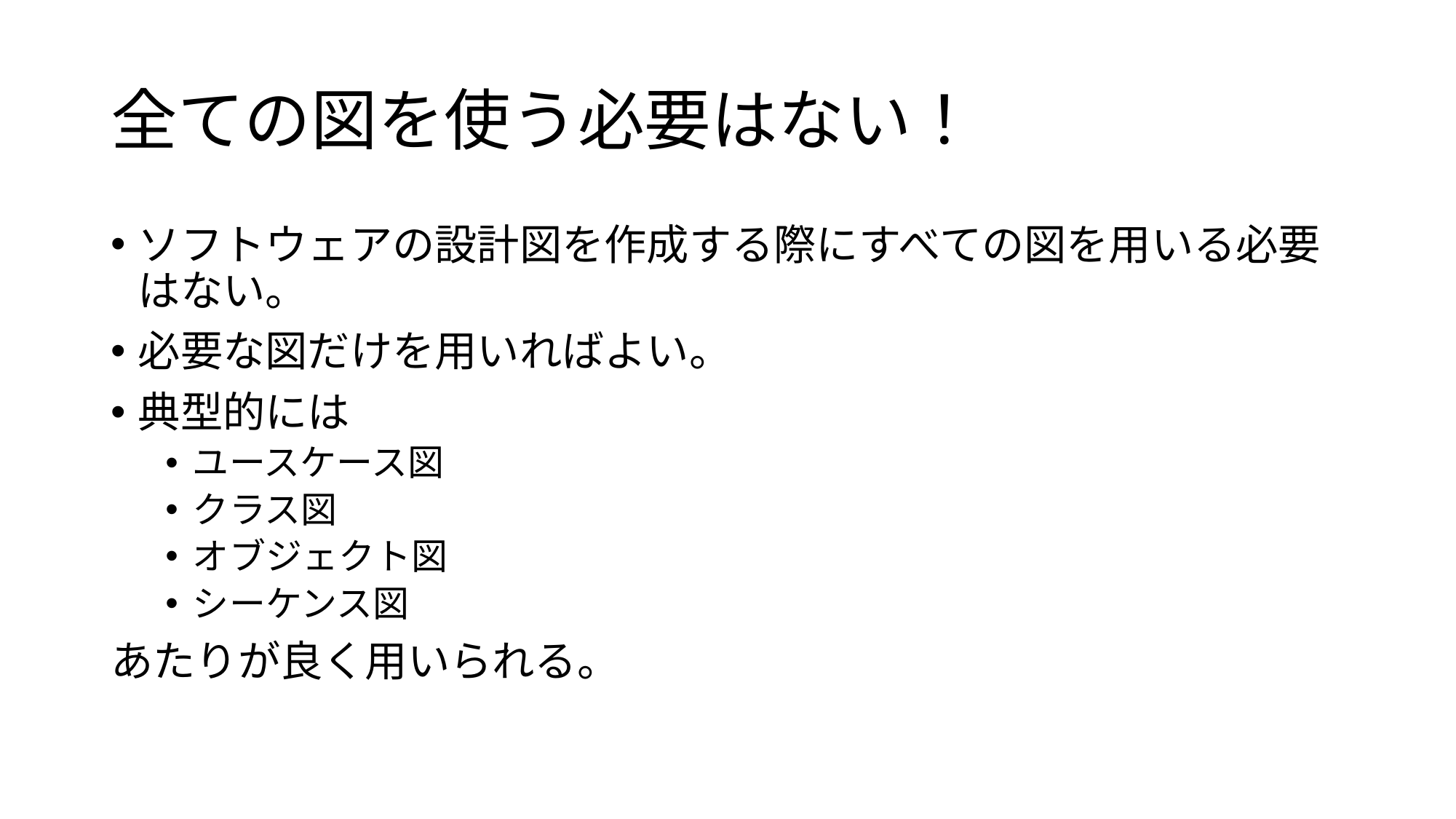

# 全ての図を使う必要はない！
ソフトウェアの設計図を作成する際にすべての図を用いる必要はない。
必要な図だけを用いればよい。
典型的には
ユースケース図
クラス図
オブジェクト図
シーケンス図
あたりが良く用いられる。